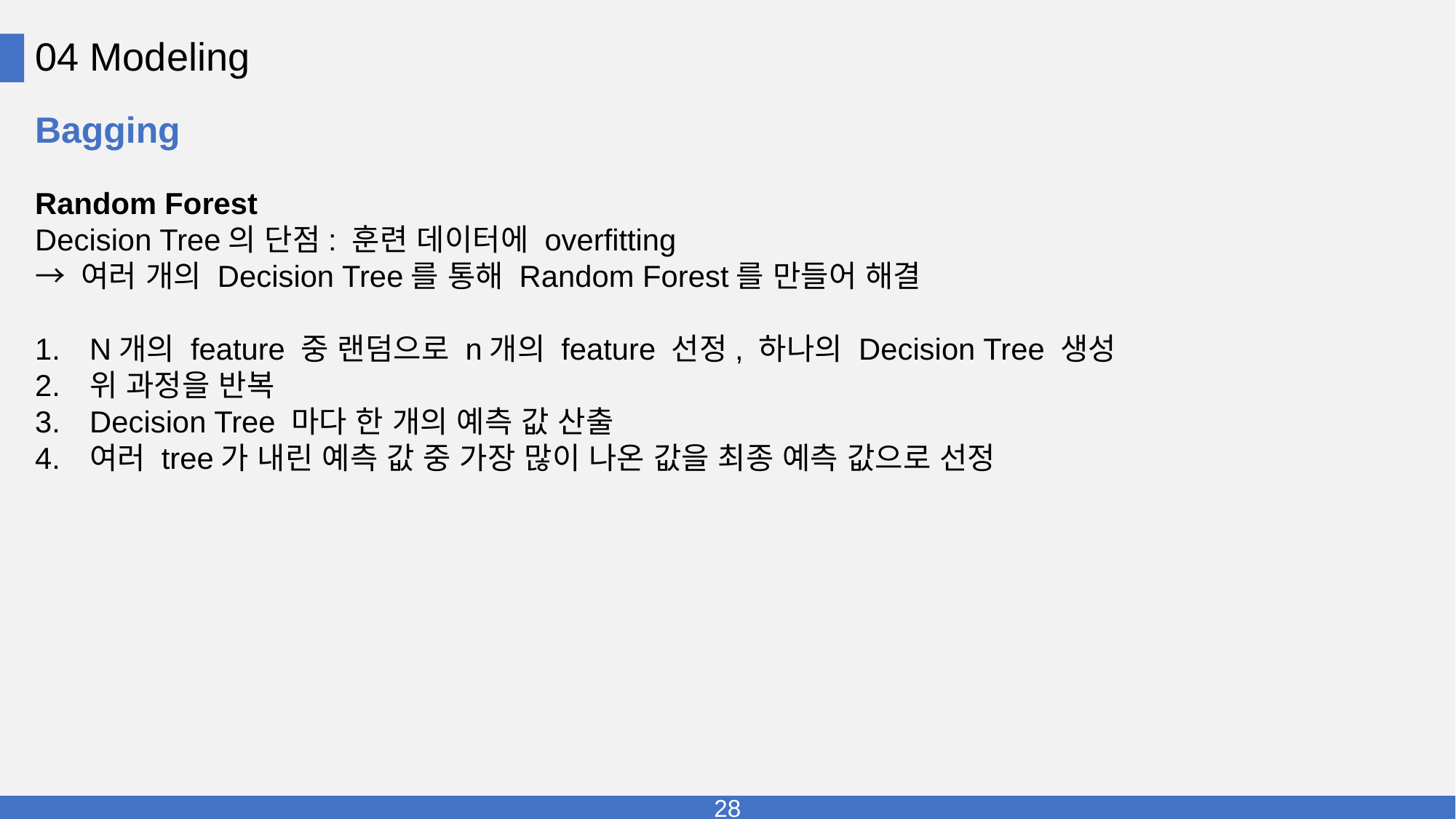

# 04 Modeling
Bagging
Random Forest
Decision Tree의 단점: 훈련 데이터에 overfitting
→ 여러 개의 Decision Tree를 통해 Random Forest를 만들어 해결

N개의 feature 중 랜덤으로 n개의 feature 선정, 하나의 Decision Tree 생성
위 과정을 반복
Decision Tree 마다 한 개의 예측 값 산출
여러 tree가 내린 예측 값 중 가장 많이 나온 값을 최종 예측 값으로 선정